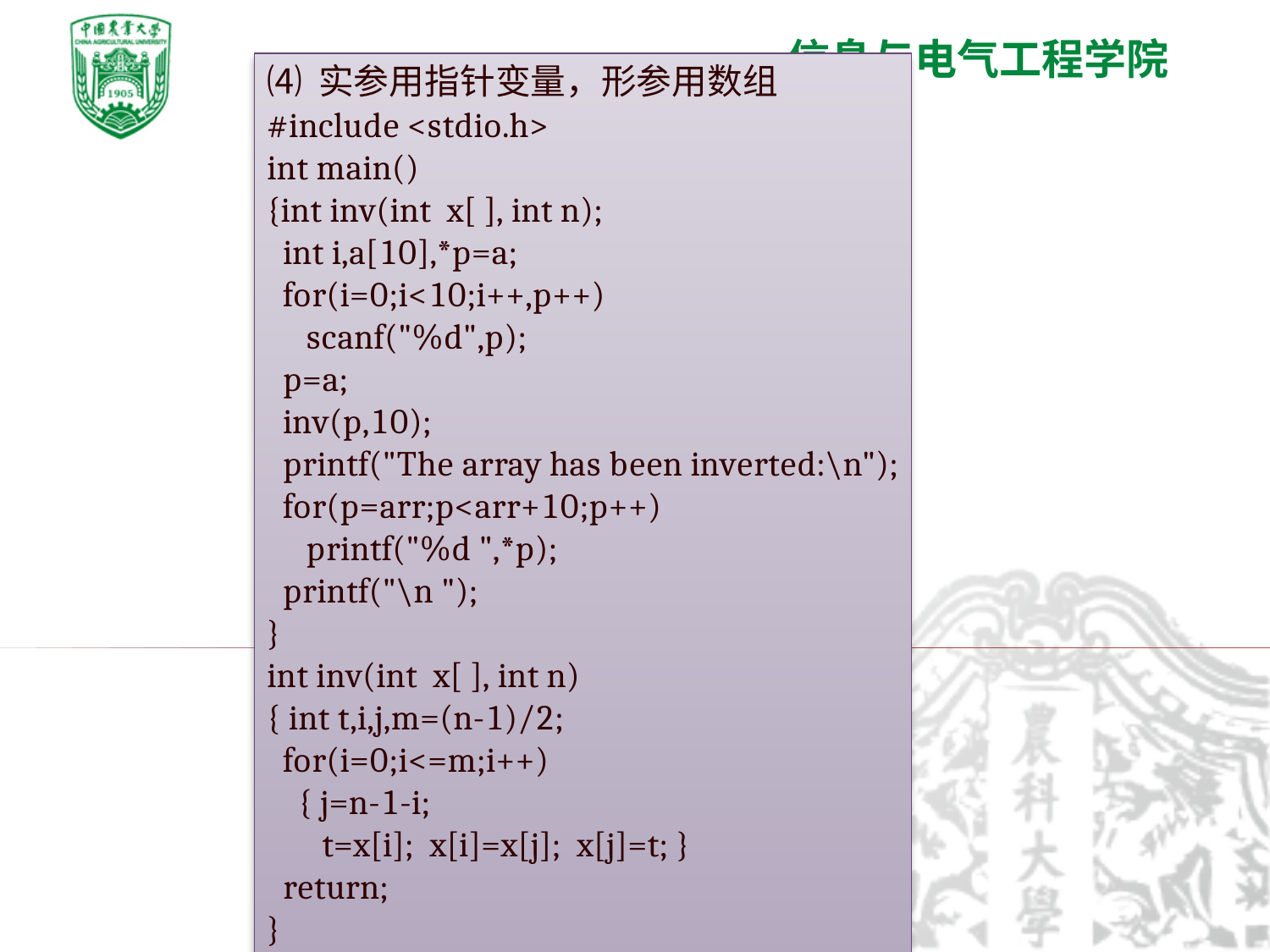

⑷ 实参用指针变量，形参用数组
#include <stdio.h>
int main()
{int inv(int  x[ ], int n);
  int i,a[10],*p=a;
  for(i=0;i<10;i++,p++)
     scanf("%d",p);
  p=a;
  inv(p,10);
  printf("The array has been inverted:\n");
  for(p=arr;p<arr+10;p++)
     printf("%d ",*p);
  printf("\n ");
}
int inv(int  x[ ], int n)
{ int t,i,j,m=(n-1)/2;
  for(i=0;i<=m;i++)
    { j=n-1-i;
       t=x[i];  x[i]=x[j];  x[j]=t; }
  return;
}